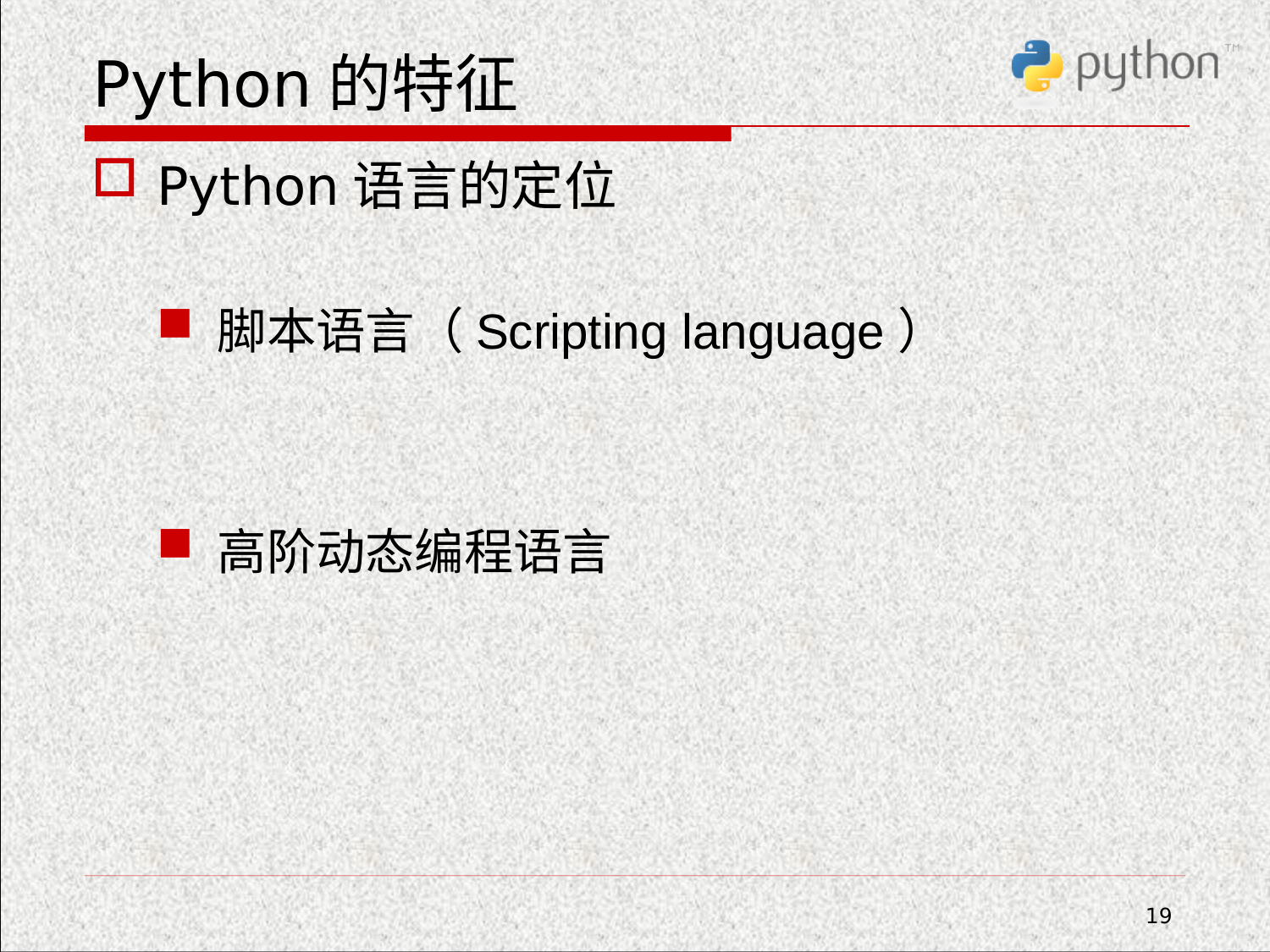

# Python的特征
Python语言的定位

脚本语言（Scripting language）

高阶动态编程语言

19